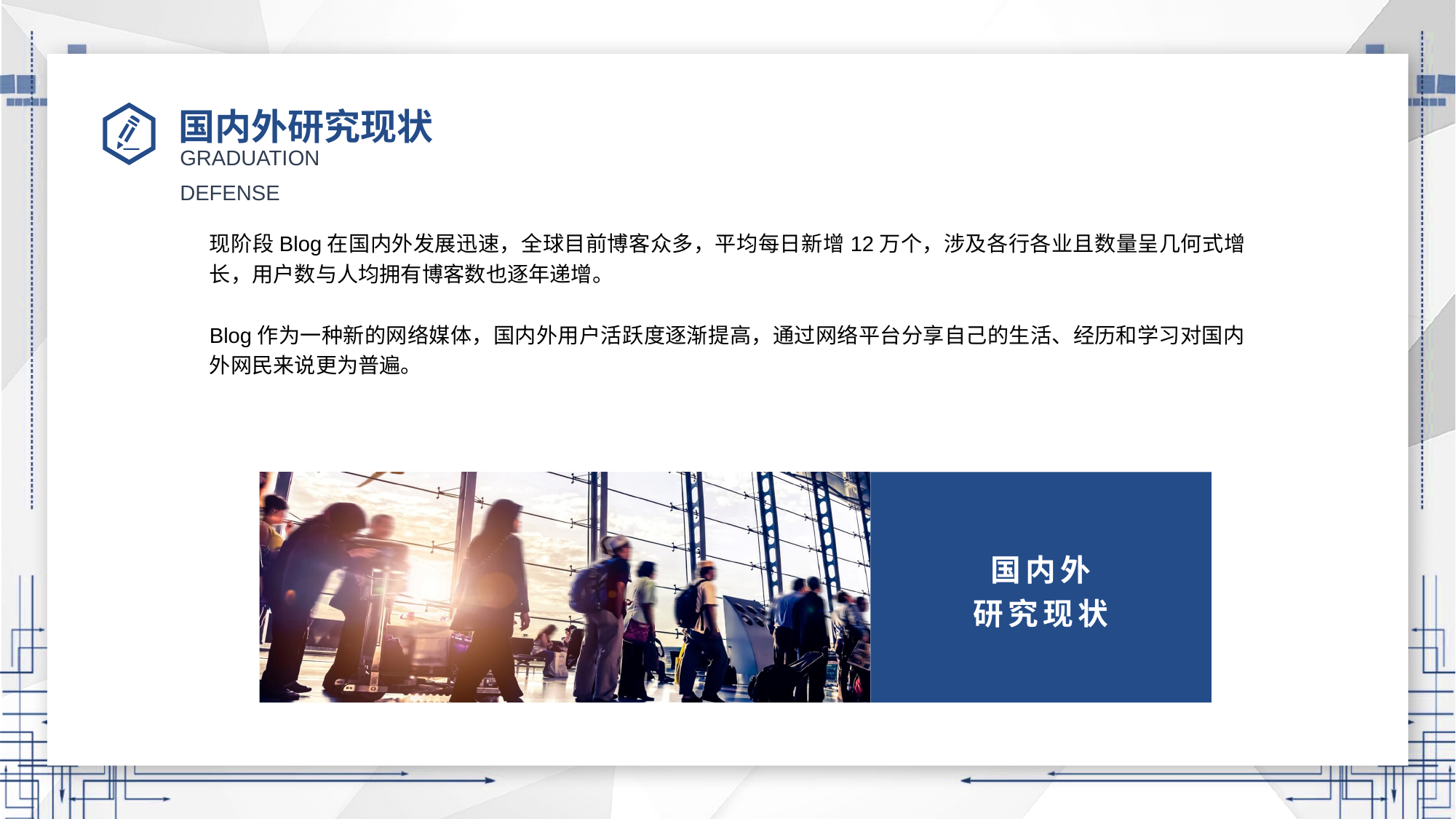

# 国内外研究现状
现阶段Blog在国内外发展迅速，全球目前博客众多，平均每日新增12万个，涉及各行各业且数量呈几何式增长，用户数与人均拥有博客数也逐年递增。

Blog作为一种新的网络媒体，国内外用户活跃度逐渐提高，通过网络平台分享自己的生活、经历和学习对国内外网民来说更为普遍。

国内外
研究现状